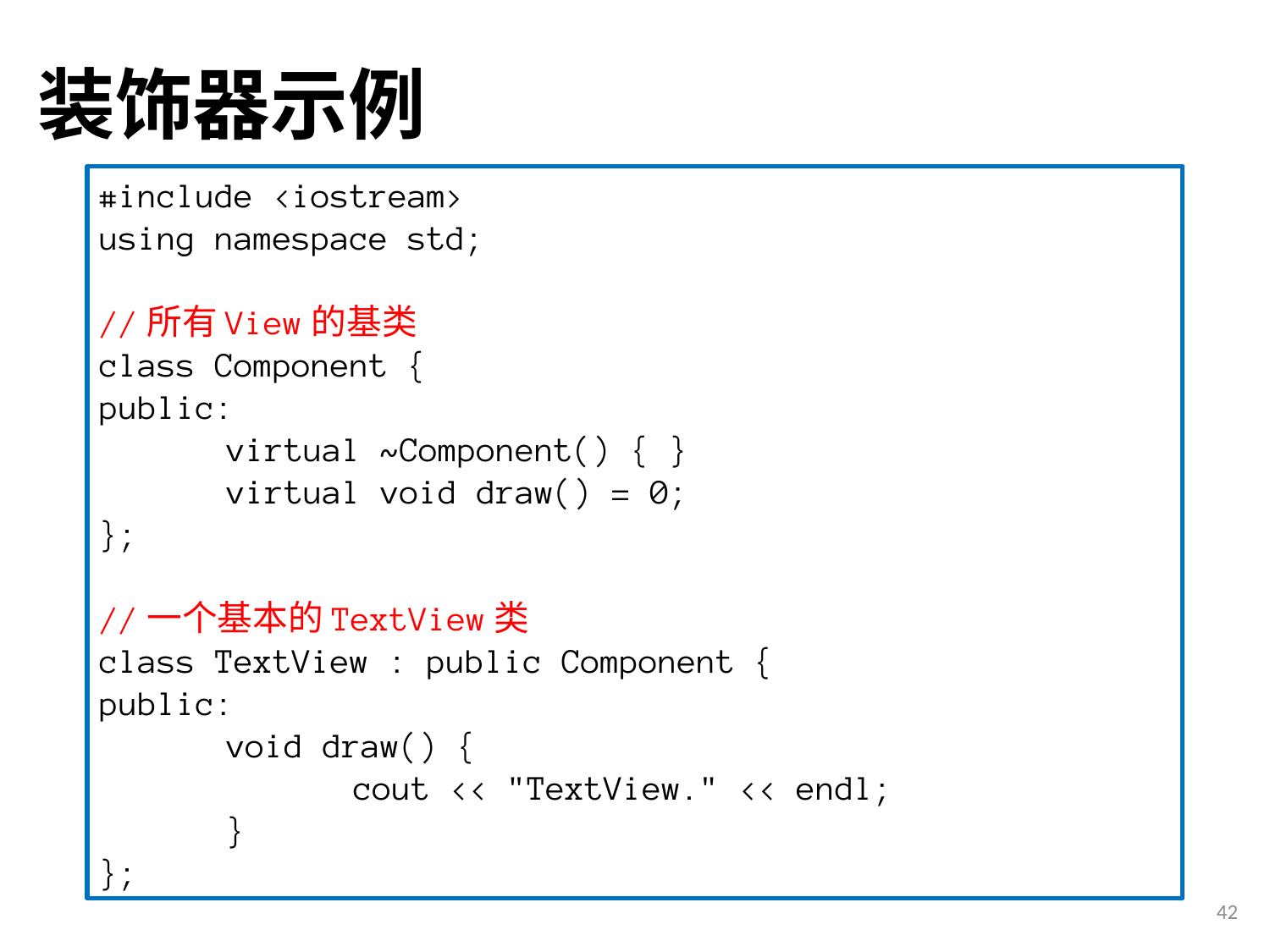

# 装饰器示例
#include <iostream>
using namespace std;

//所有View的基类
class Component {
public:
	virtual ~Component() { }
	virtual void draw() = 0;
};

//一个基本的TextView类
class TextView : public Component {
public:
	void draw() {
		cout << "TextView." << endl;
	}
};
42